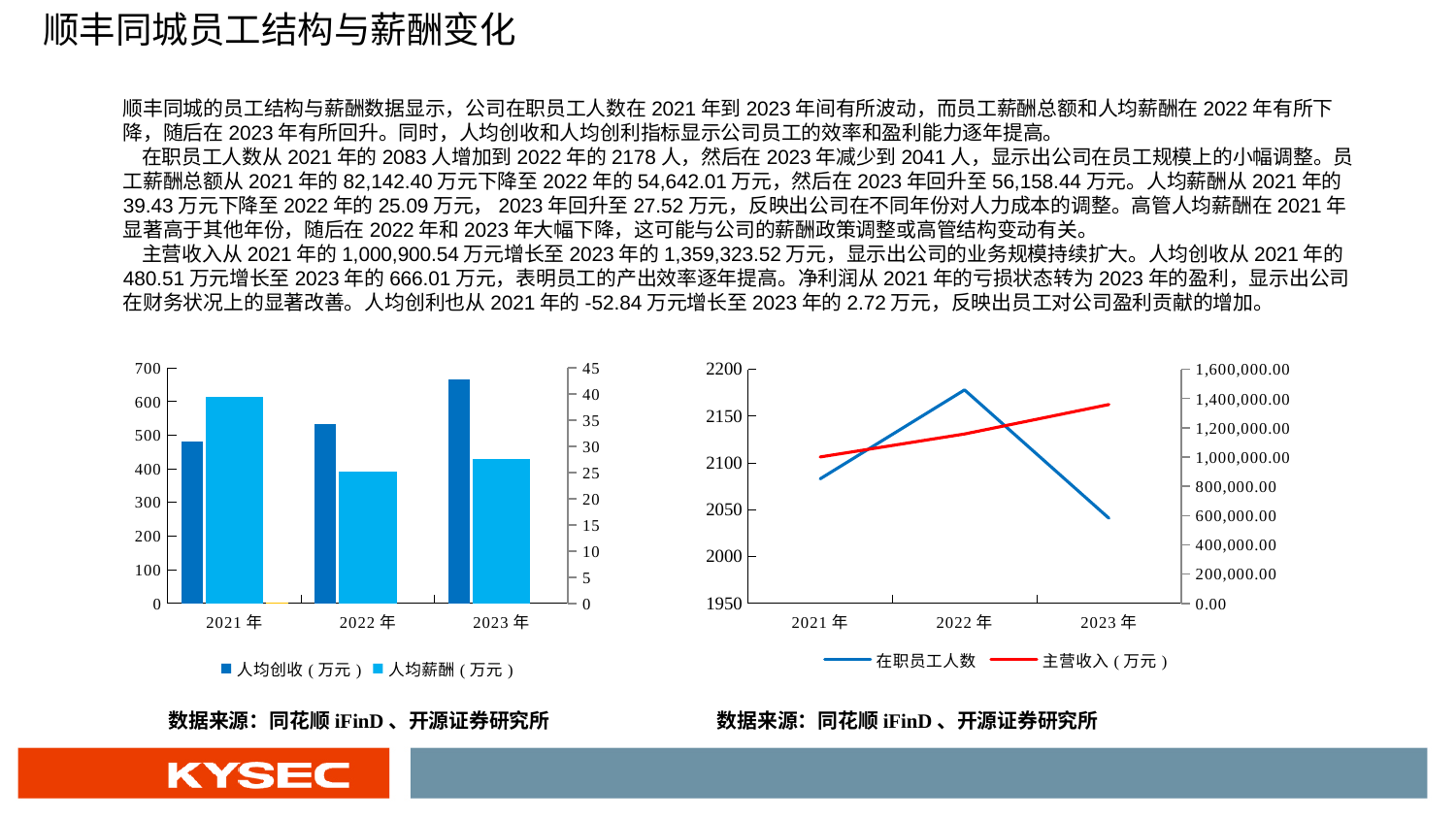

顺丰同城员工结构与薪酬变化
顺丰同城的员工结构与薪酬数据显示，公司在职员工人数在2021年到2023年间有所波动，而员工薪酬总额和人均薪酬在2022年有所下降，随后在2023年有所回升。同时，人均创收和人均创利指标显示公司员工的效率和盈利能力逐年提高。
   在职员工人数从2021年的2083人增加到2022年的2178人，然后在2023年减少到2041人，显示出公司在员工规模上的小幅调整。员工薪酬总额从2021年的82,142.40万元下降至2022年的54,642.01万元，然后在2023年回升至56,158.44万元。人均薪酬从2021年的39.43万元下降至2022年的25.09万元，2023年回升至27.52万元，反映出公司在不同年份对人力成本的调整。高管人均薪酬在2021年显著高于其他年份，随后在2022年和2023年大幅下降，这可能与公司的薪酬政策调整或高管结构变动有关。
   主营收入从2021年的1,000,900.54万元增长至2023年的1,359,323.52万元，显示出公司的业务规模持续扩大。人均创收从2021年的480.51万元增长至2023年的666.01万元，表明员工的产出效率逐年提高。净利润从2021年的亏损状态转为2023年的盈利，显示出公司在财务状况上的显著改善。人均创利也从2021年的-52.84万元增长至2023年的2.72万元，反映出员工对公司盈利贡献的增加。

[unsupported chart]

### Chart

| Category | 在职员工人数 | 主营收入(万元) |
|---|---|---|
| 2021年 | 2083.0 | 1000900.54 |
| 2022年 | 2178.0 | 1158016.2 |
| 2023年 | 2041.0 | 1359323.52 |
数据来源：同花顺iFinD、开源证券研究所
数据来源：同花顺iFinD、开源证券研究所